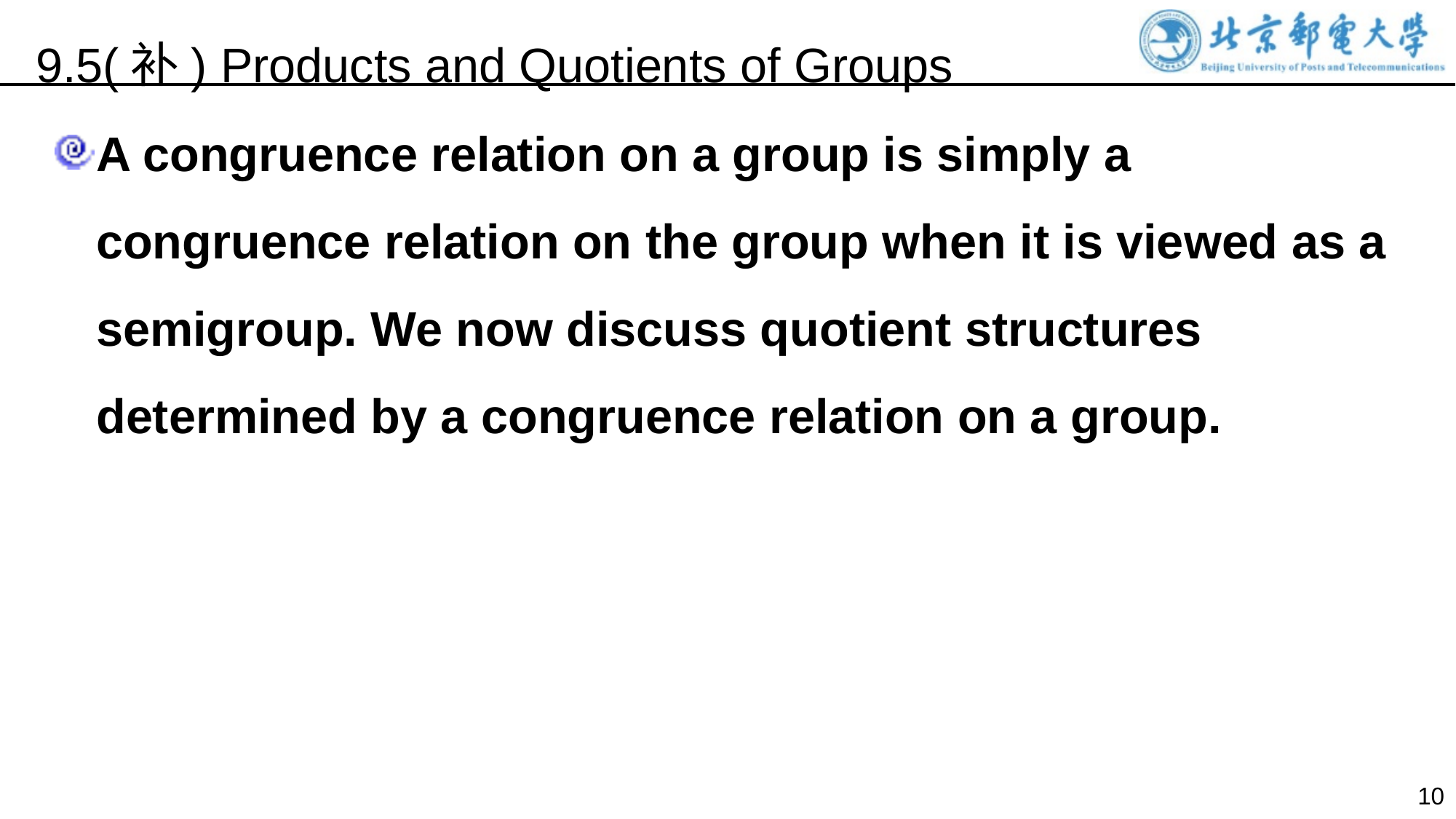

9.5(补) Products and Quotients of Groups
A congruence relation on a group is simply a congruence relation on the group when it is viewed as a semigroup. We now discuss quotient structures determined by a congruence relation on a group.